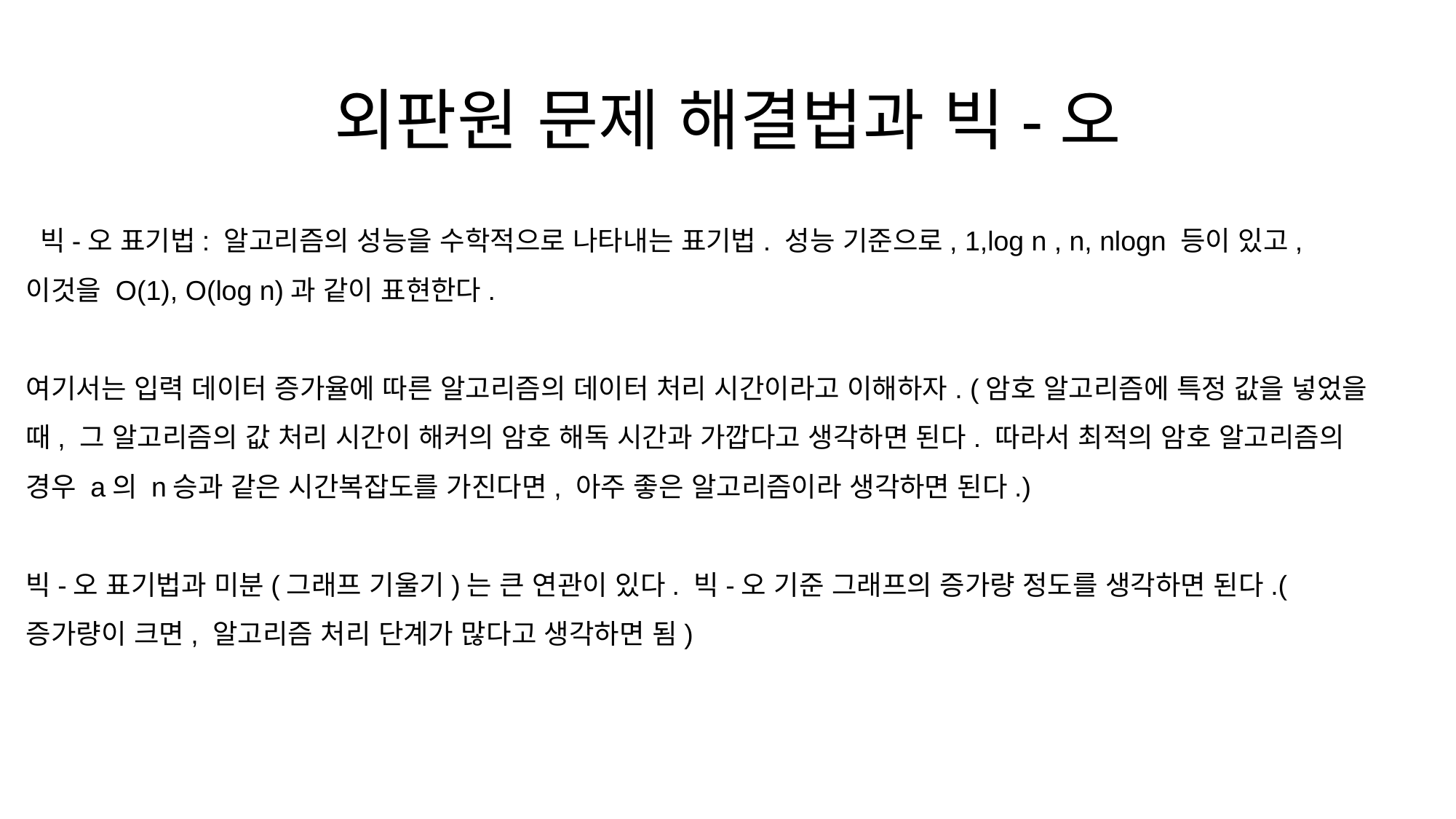

# 외판원 문제 해결법과 빅-오
 빅-오 표기법: 알고리즘의 성능을 수학적으로 나타내는 표기법. 성능 기준으로, 1,log n , n, nlogn 등이 있고, 이것을 O(1), O(log n)과 같이 표현한다.

여기서는 입력 데이터 증가율에 따른 알고리즘의 데이터 처리 시간이라고 이해하자. (암호 알고리즘에 특정 값을 넣었을 때, 그 알고리즘의 값 처리 시간이 해커의 암호 해독 시간과 가깝다고 생각하면 된다. 따라서 최적의 암호 알고리즘의 경우 a의 n승과 같은 시간복잡도를 가진다면, 아주 좋은 알고리즘이라 생각하면 된다.)

빅-오 표기법과 미분(그래프 기울기)는 큰 연관이 있다. 빅-오 기준 그래프의 증가량 정도를 생각하면 된다.(증가량이 크면, 알고리즘 처리 단계가 많다고 생각하면 됨)